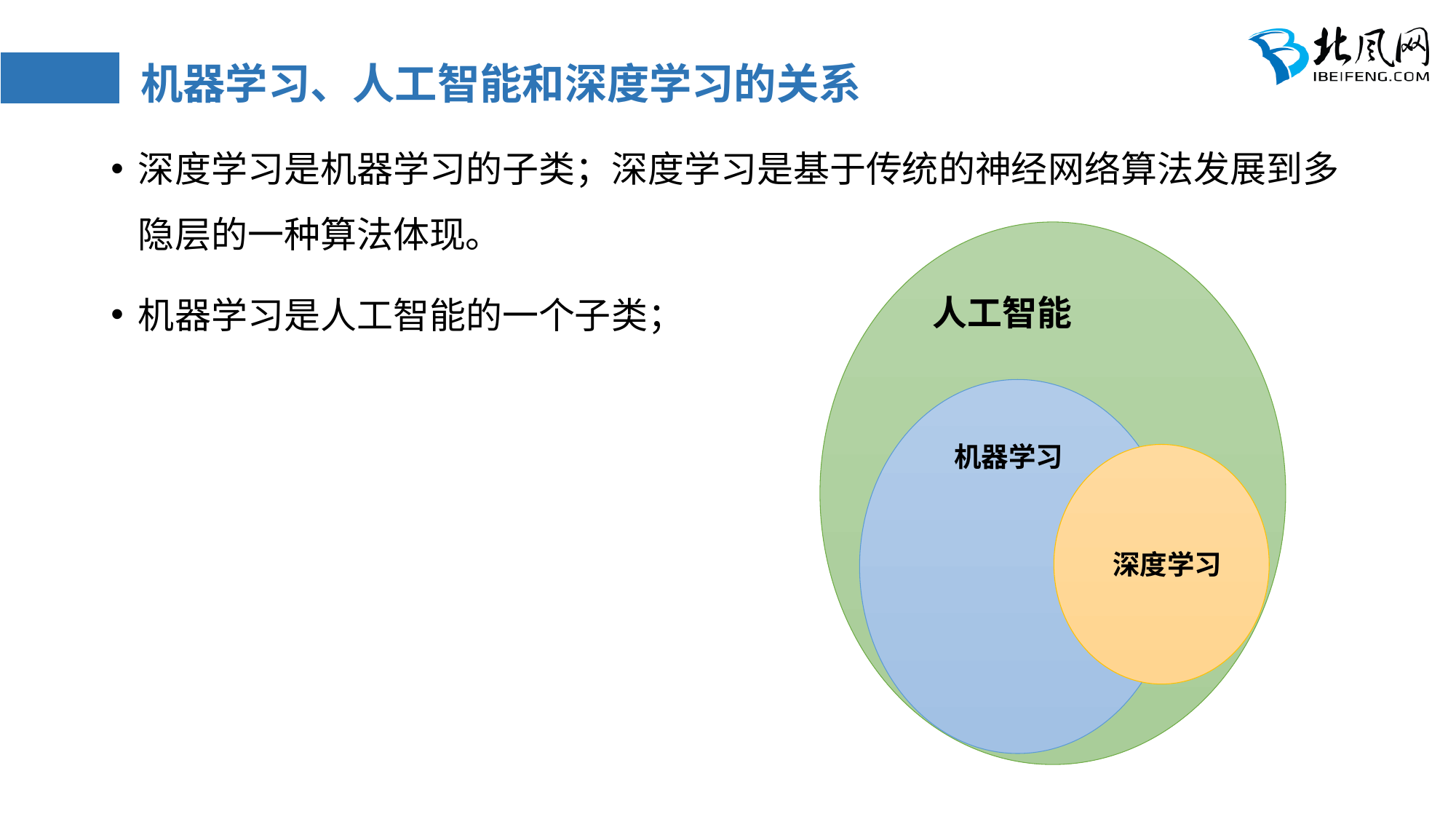

# 机器学习、人工智能和深度学习的关系
深度学习是机器学习的子类；深度学习是基于传统的神经网络算法发展到多隐层的一种算法体现。
机器学习是人工智能的一个子类；

人工智能

机器学习

深度学习